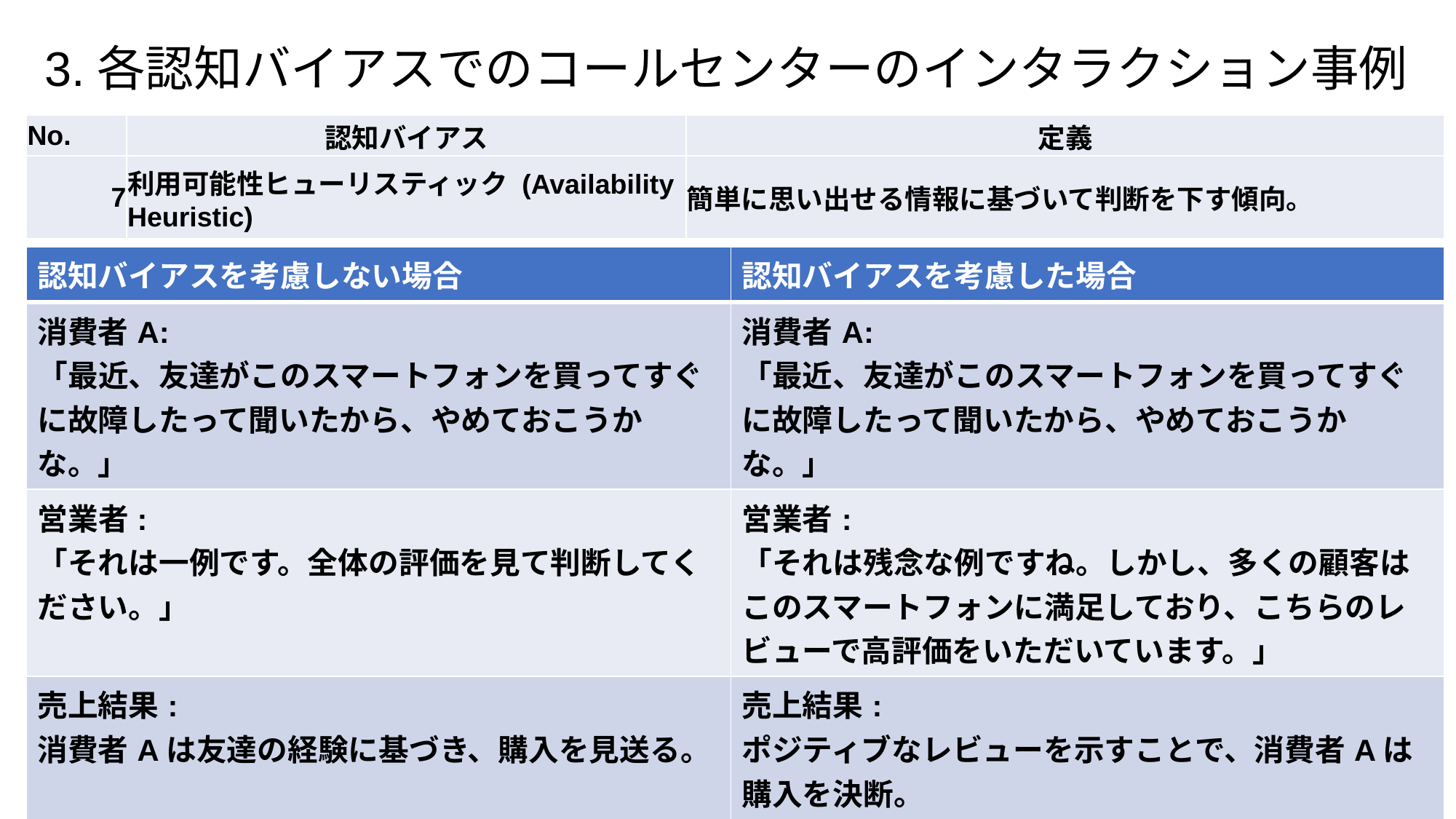

# 3.各認知バイアスでのコールセンターのインタラクション事例
| No. | 認知バイアス | 定義 |
| --- | --- | --- |
| 7 | 利用可能性ヒューリスティック (Availability Heuristic) | 簡単に思い出せる情報に基づいて判断を下す傾向。 |
| 認知バイアスを考慮しない場合 | 認知バイアスを考慮した場合 |
| --- | --- |
| 消費者A: 「最近、友達がこのスマートフォンを買ってすぐに故障したって聞いたから、やめておこうかな。」 | 消費者A: 「最近、友達がこのスマートフォンを買ってすぐに故障したって聞いたから、やめておこうかな。」 |
| 営業者: 「それは一例です。全体の評価を見て判断してください。」 | 営業者: 「それは残念な例ですね。しかし、多くの顧客はこのスマートフォンに満足しており、こちらのレビューで高評価をいただいています。」 |
| 売上結果: 消費者Aは友達の経験に基づき、購入を見送る。 | 売上結果: ポジティブなレビューを示すことで、消費者Aは購入を決断。 |
sss